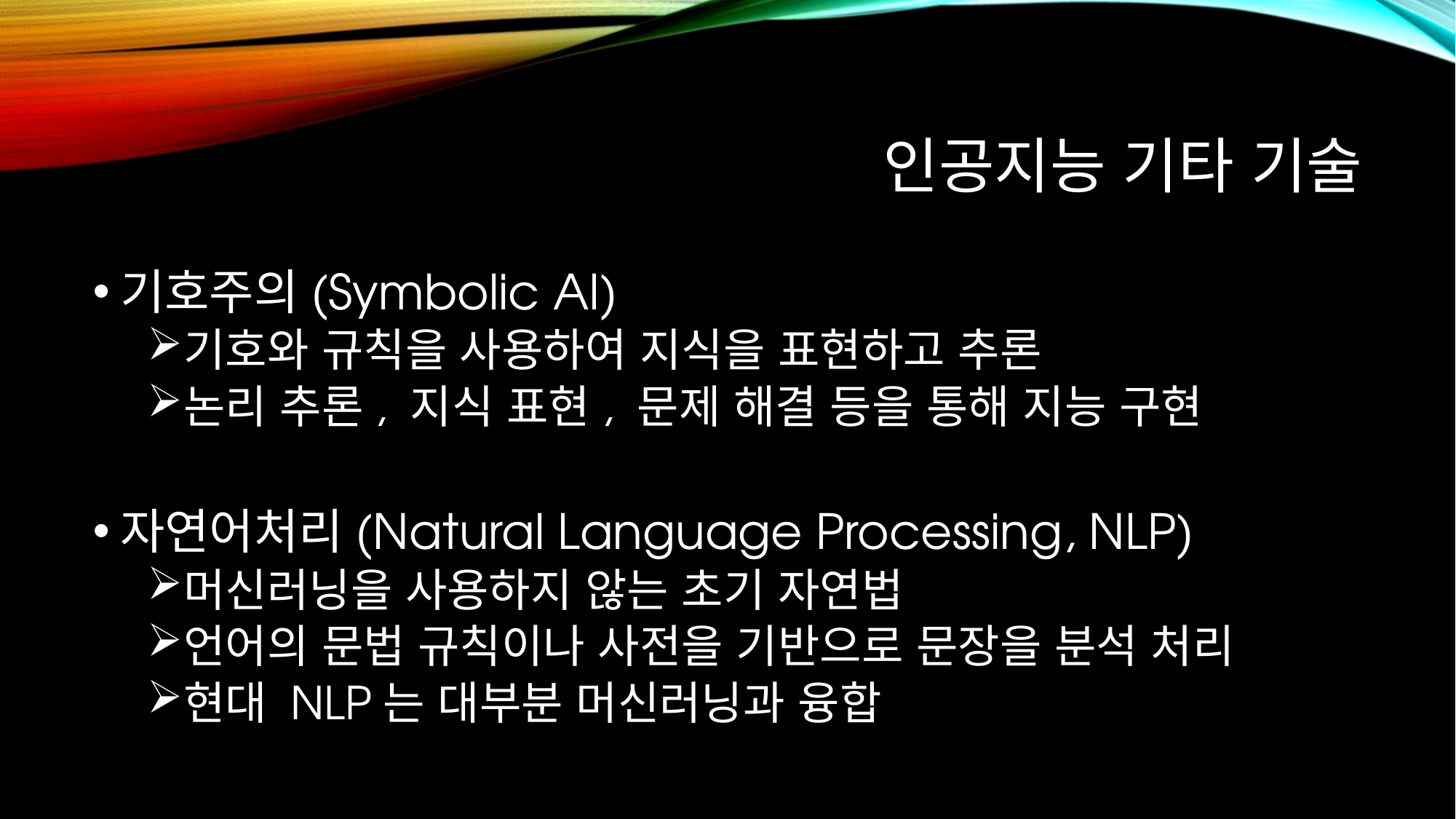

# 인공지능 기타 기술
기호주의(Symbolic AI)
기호와 규칙을 사용하여 지식을 표현하고 추론
논리 추론, 지식 표현, 문제 해결 등을 통해 지능 구현
자연어처리(Natural Language Processing, NLP)
머신러닝을 사용하지 않는 초기 자연법
언어의 문법 규칙이나 사전을 기반으로 문장을 분석 처리
현대 NLP는 대부분 머신러닝과 융합